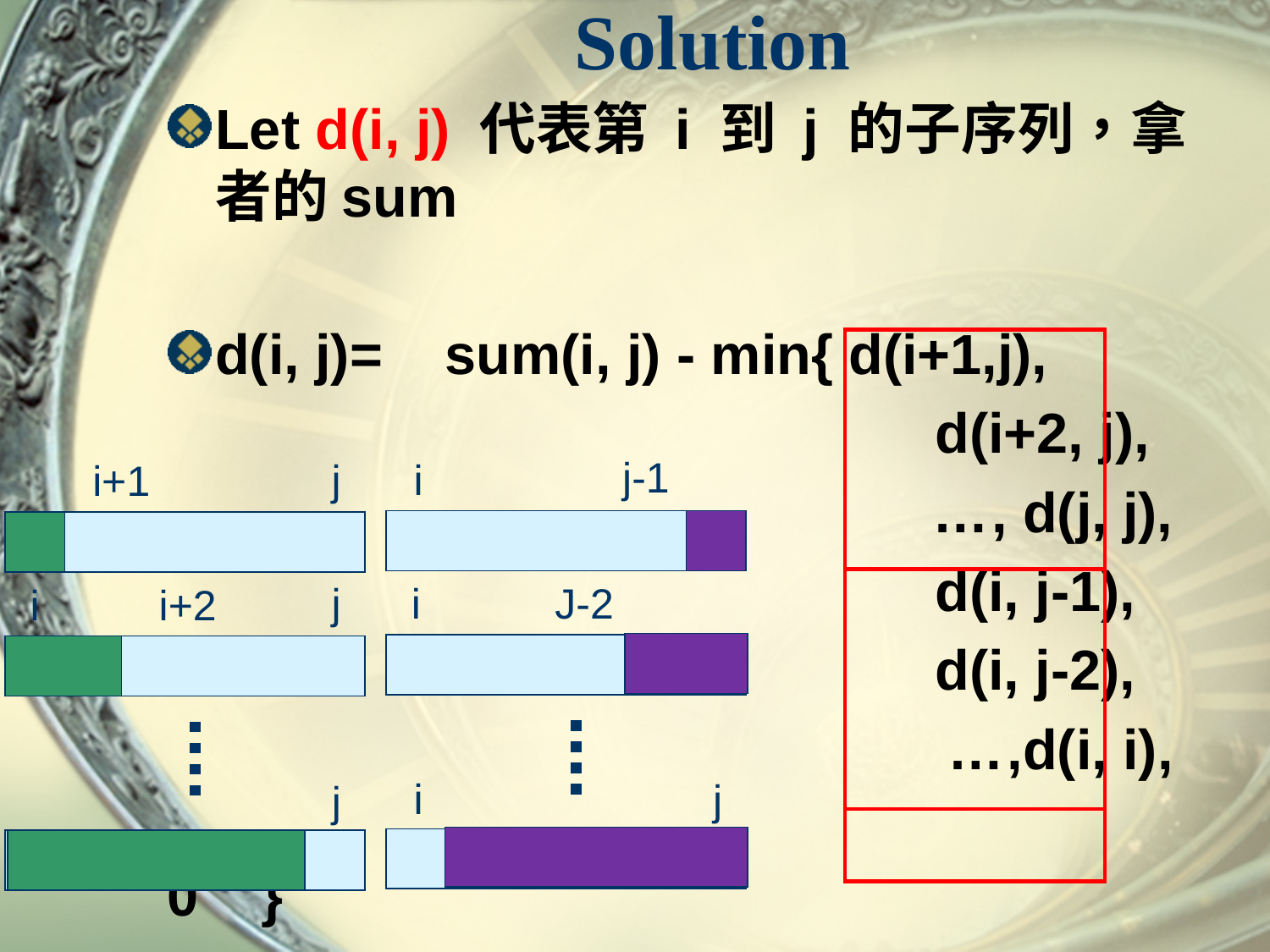

# Solution
Let d(i, j) 代表第 i 到 j 的子序列，拿者的sum

d(i, j)=    sum(i, j) - min{ d(i+1,j),
                                                 d(i+2, j),
                                                 …, d(j, j),
                                                 d(i, j-1),
                                                 d(i, j-2),
                                                  …,d(i, i),
                                                             0    }

j-1
j
i
i+1

J-2
i
j
i+2
i

i
j
j